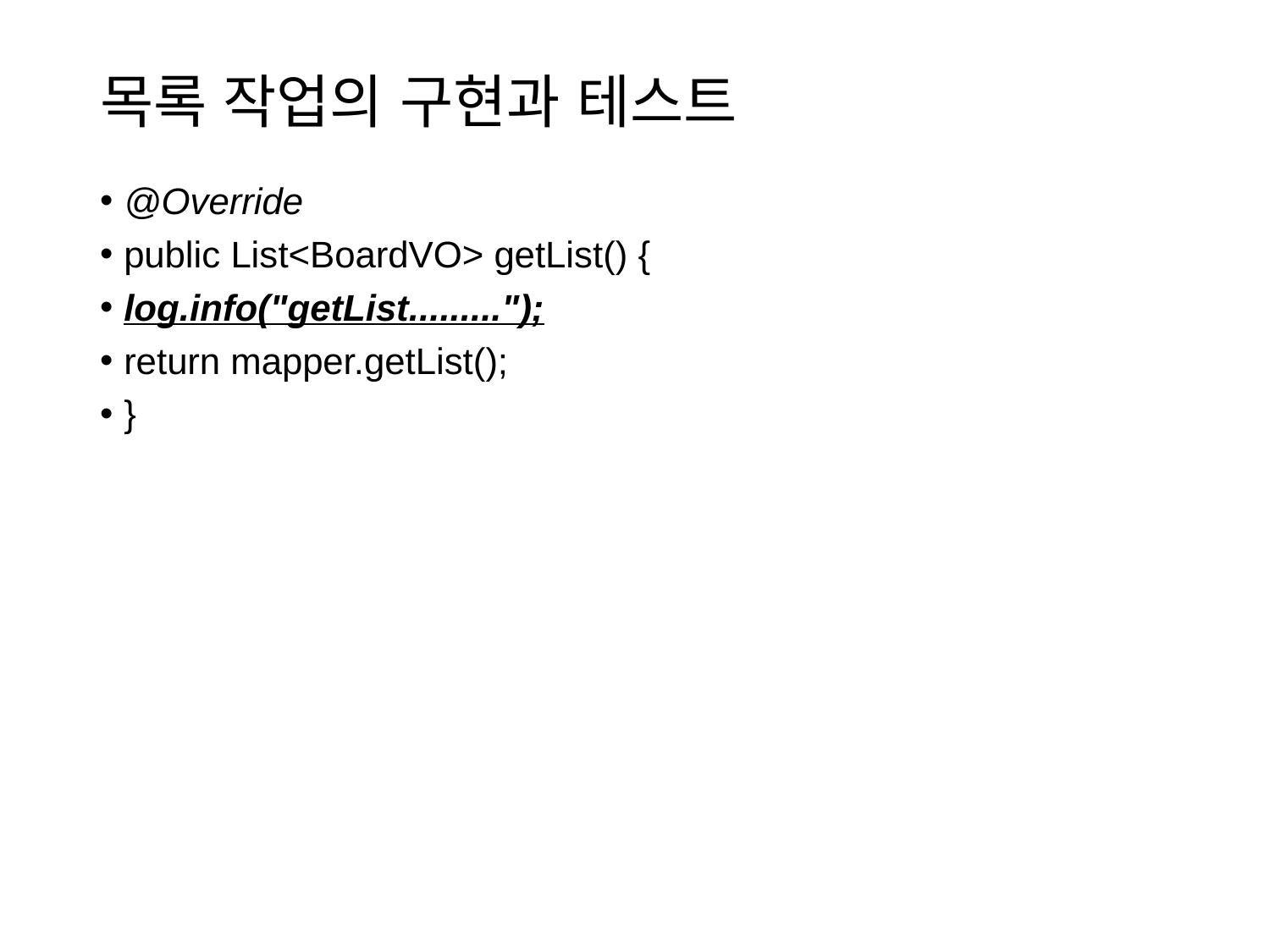

# 목록 작업의 구현과 테스트
@Override
public List<BoardVO> getList() {
log.info("getList.........");
return mapper.getList();
}